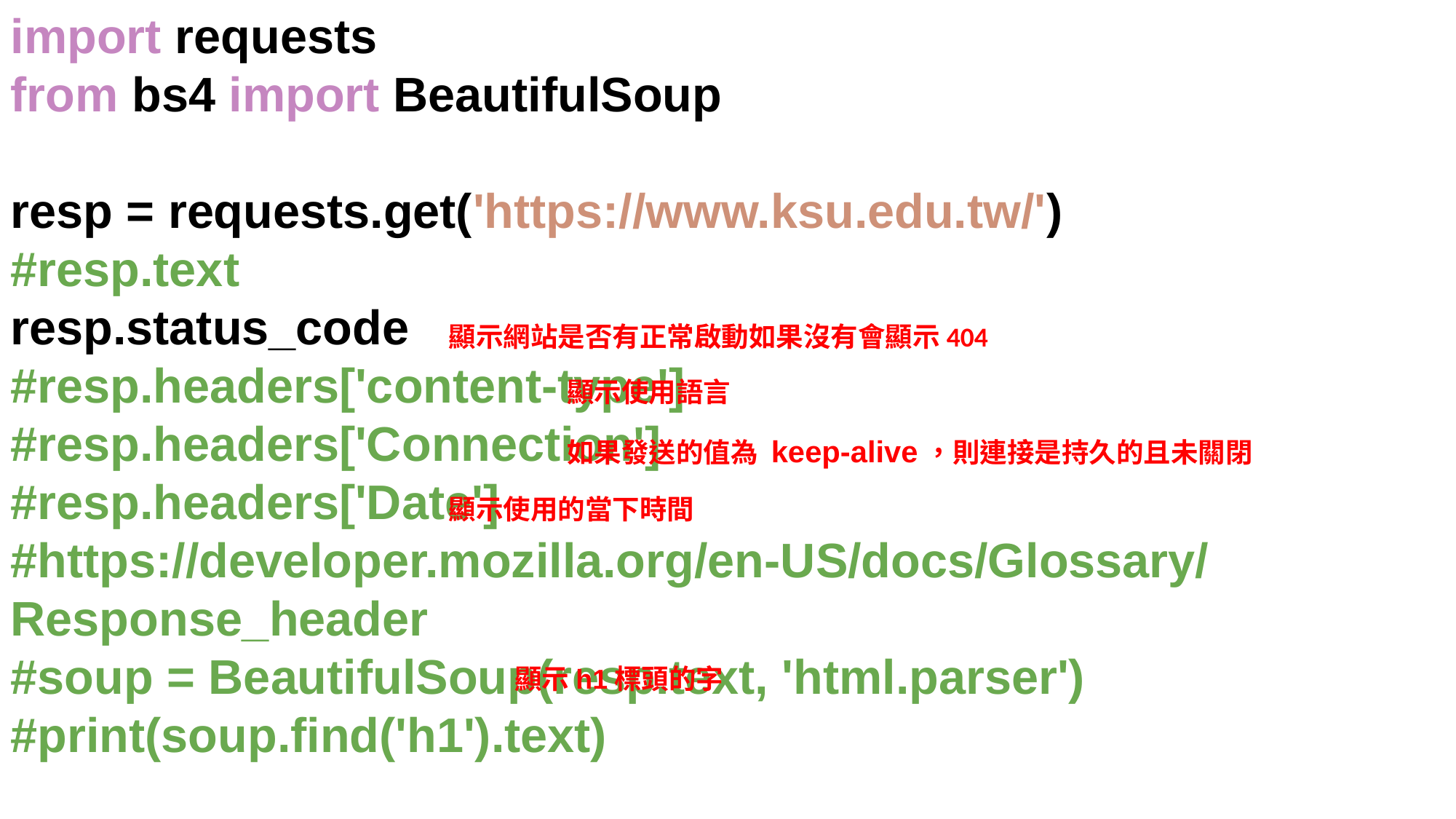

import requests
from bs4 import BeautifulSoup
resp = requests.get('https://www.ksu.edu.tw/')
#resp.text
resp.status_code
#resp.headers['content-type']
#resp.headers['Connection']
#resp.headers['Date']
#https://developer.mozilla.org/en-US/docs/Glossary/Response_header
#soup = BeautifulSoup(resp.text, 'html.parser')
#print(soup.find('h1').text)
顯示網站是否有正常啟動如果沒有會顯示404
顯示使用語言
如果發送的值為 keep-alive，則連接是持久的且未關閉
顯示使用的當下時間
顯示h1標頭的字